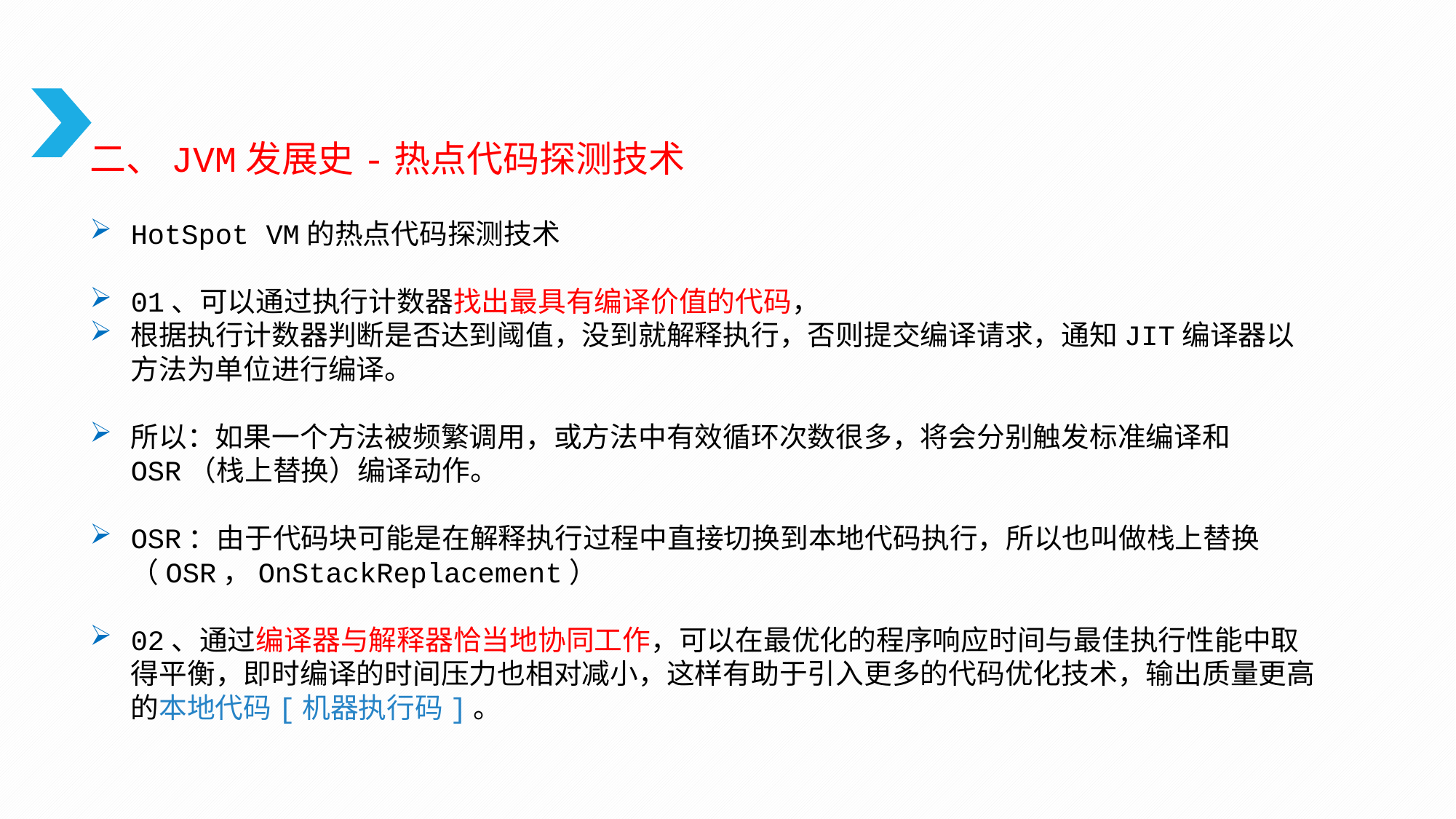

二、JVM发展史-热点代码探测技术
HotSpot VM的热点代码探测技术

01、可以通过执行计数器找出最具有编译价值的代码，
根据执行计数器判断是否达到阈值，没到就解释执行，否则提交编译请求，通知JIT编译器以方法为单位进行编译。

所以：如果一个方法被频繁调用，或方法中有效循环次数很多，将会分别触发标准编译和OSR（栈上替换）编译动作。

OSR：由于代码块可能是在解释执行过程中直接切换到本地代码执行，所以也叫做栈上替换（OSR，OnStackReplacement）

02、通过编译器与解释器恰当地协同工作，可以在最优化的程序响应时间与最佳执行性能中取得平衡，即时编译的时间压力也相对减小，这样有助于引入更多的代码优化技术，输出质量更高的本地代码[机器执行码]。